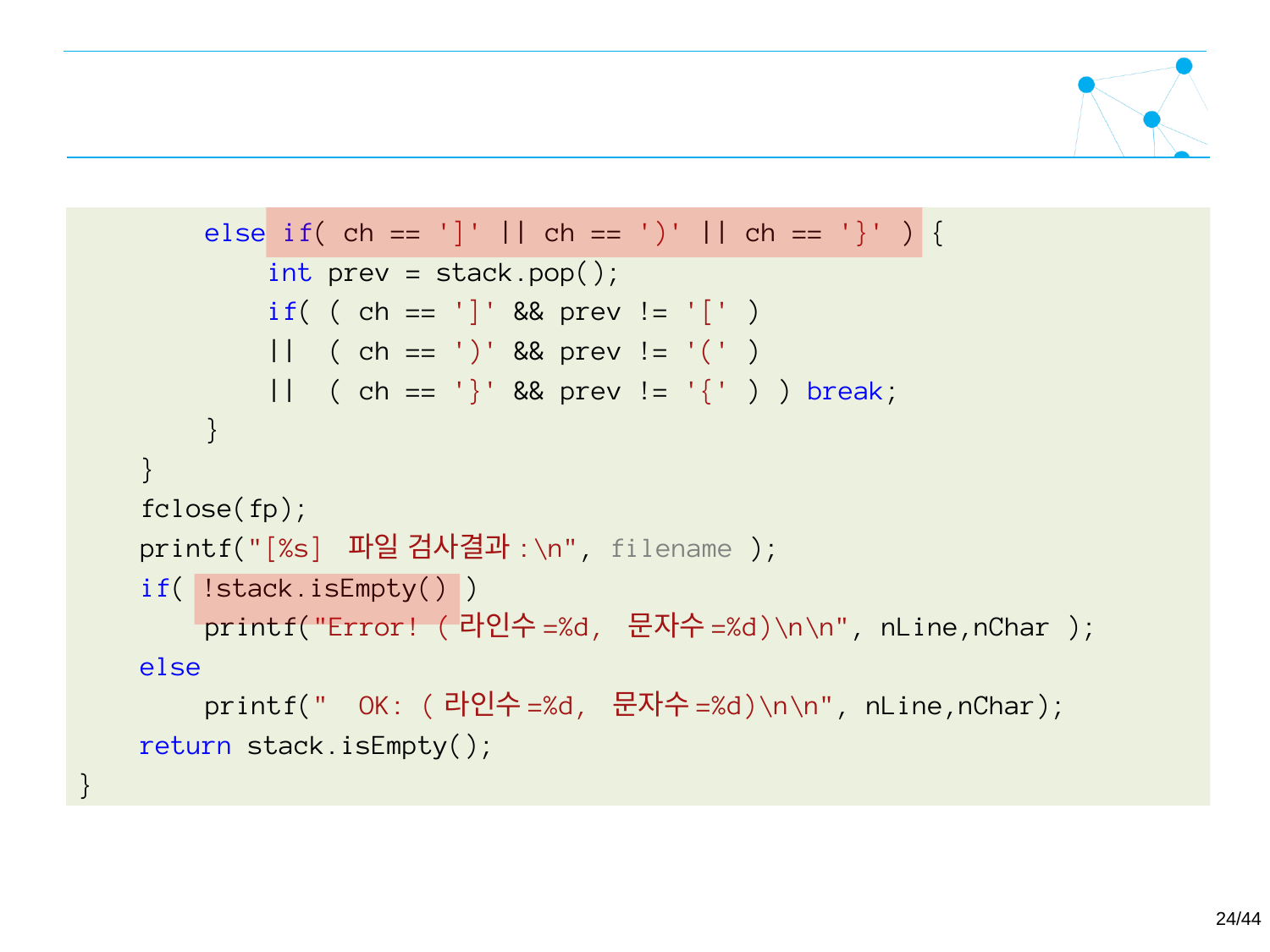

else if( ch == ']' || ch == ')' || ch == '}' ) {
	    int prev = stack.pop();
	    if( ( ch == ']' && prev != '[' )
	    ||  ( ch == ')' && prev != '(' )
	    ||  ( ch == '}' && prev != '{' ) ) break;
	}
    }
    fclose(fp);
    printf("[%s] 파일 검사결과:\n", filename );
    if( !stack.isEmpty() )
	printf("Error! (라인수=%d, 문자수=%d)\n\n", nLine,nChar );
    else
	printf("  OK: (라인수=%d, 문자수=%d)\n\n", nLine,nChar);
    return stack.isEmpty();
}